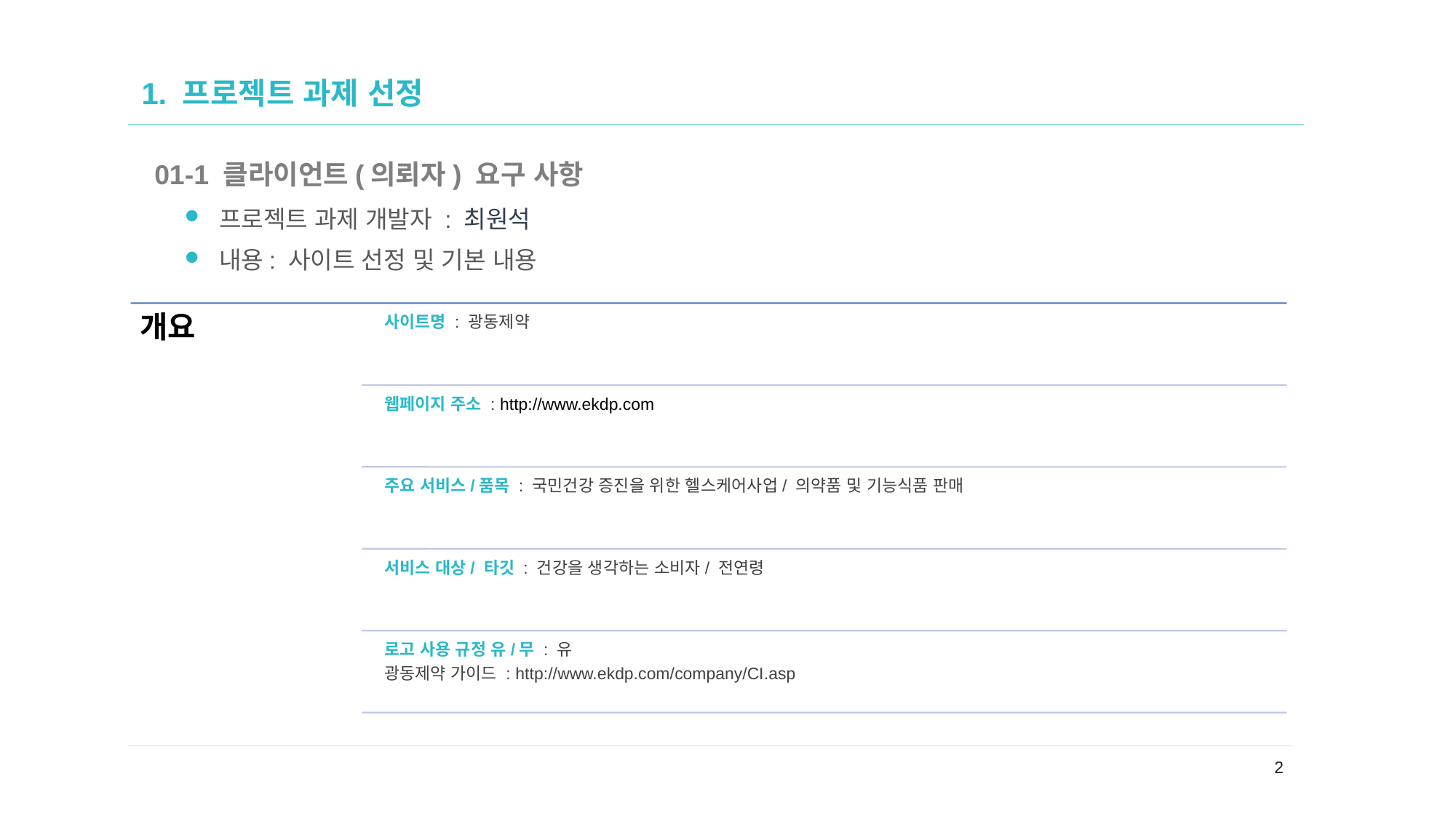

# 1. 프로젝트 과제 선정
01-1 클라이언트(의뢰자) 요구 사항
프로젝트 과제 개발자 : 최원석
내용: 사이트 선정 및 기본 내용
개요
사이트명 : 광동제약
웹페이지 주소 : http://www.ekdp.com

주요 서비스/품목 : 국민건강 증진을 위한 헬스케어사업/ 의약품 및 기능식품 판매
서비스 대상/ 타깃 : 건강을 생각하는 소비자/ 전연령
로고 사용 규정 유/무 : 유
광동제약 가이드 : http://www.ekdp.com/company/CI.asp
2